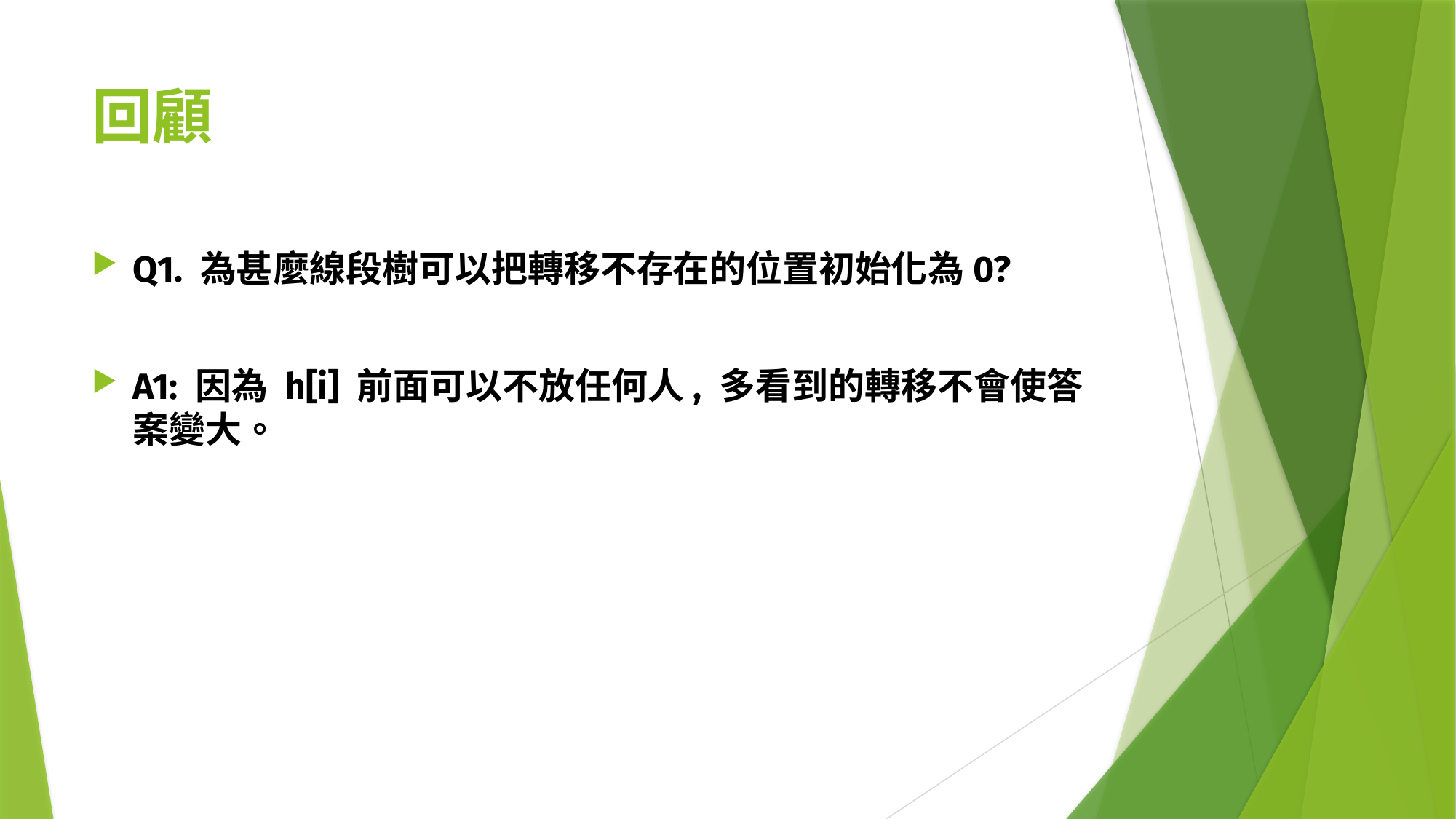

# 回顧
Q1. 為甚麼線段樹可以把轉移不存在的位置初始化為0?

A1: 因為 h[i] 前面可以不放任何人, 多看到的轉移不會使答案變大。